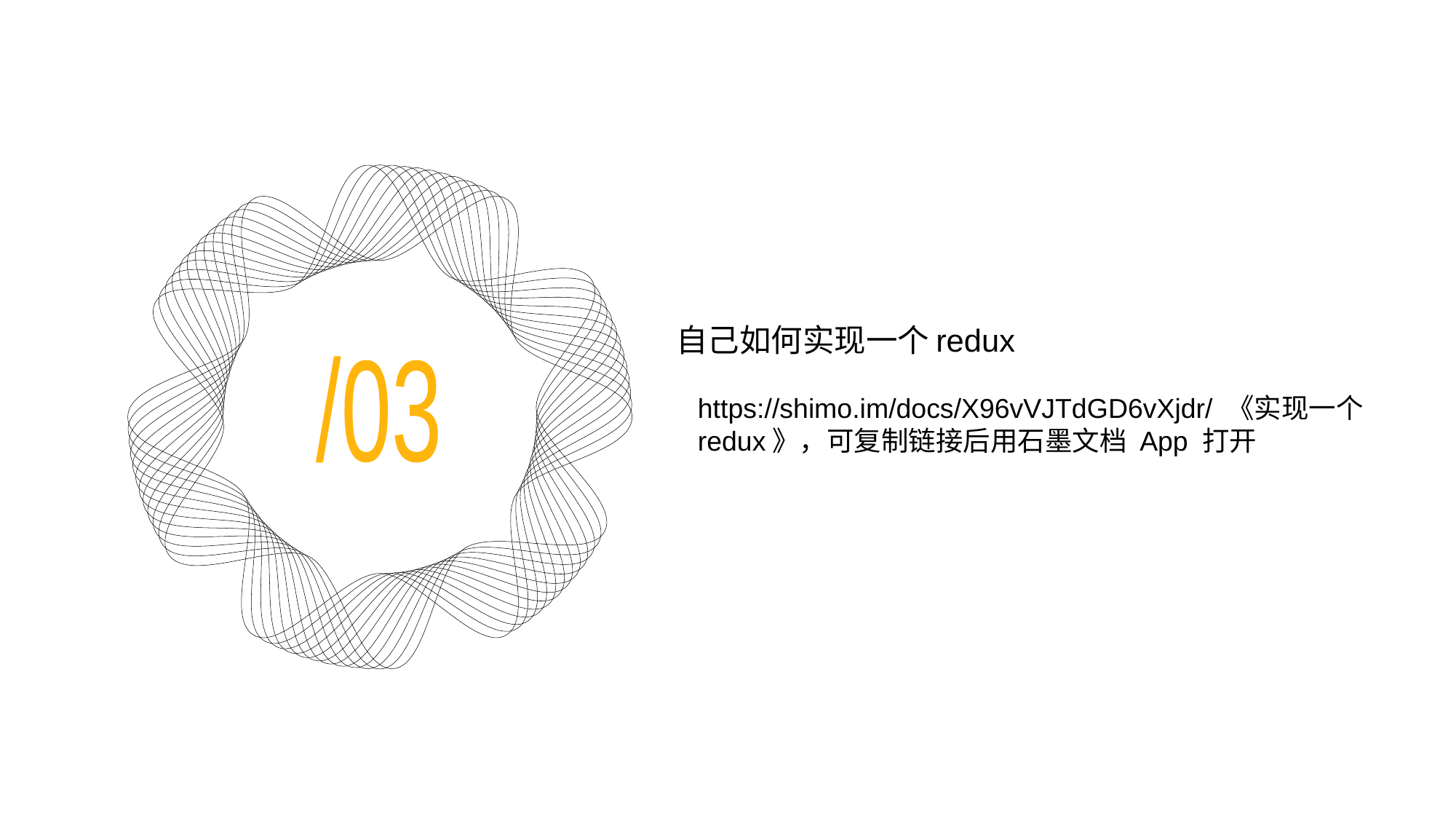

# 自己如何实现一个redux
/03
https://shimo.im/docs/X96vVJTdGD6vXjdr/ 《实现一个redux》，可复制链接后用石墨文档 App 打开